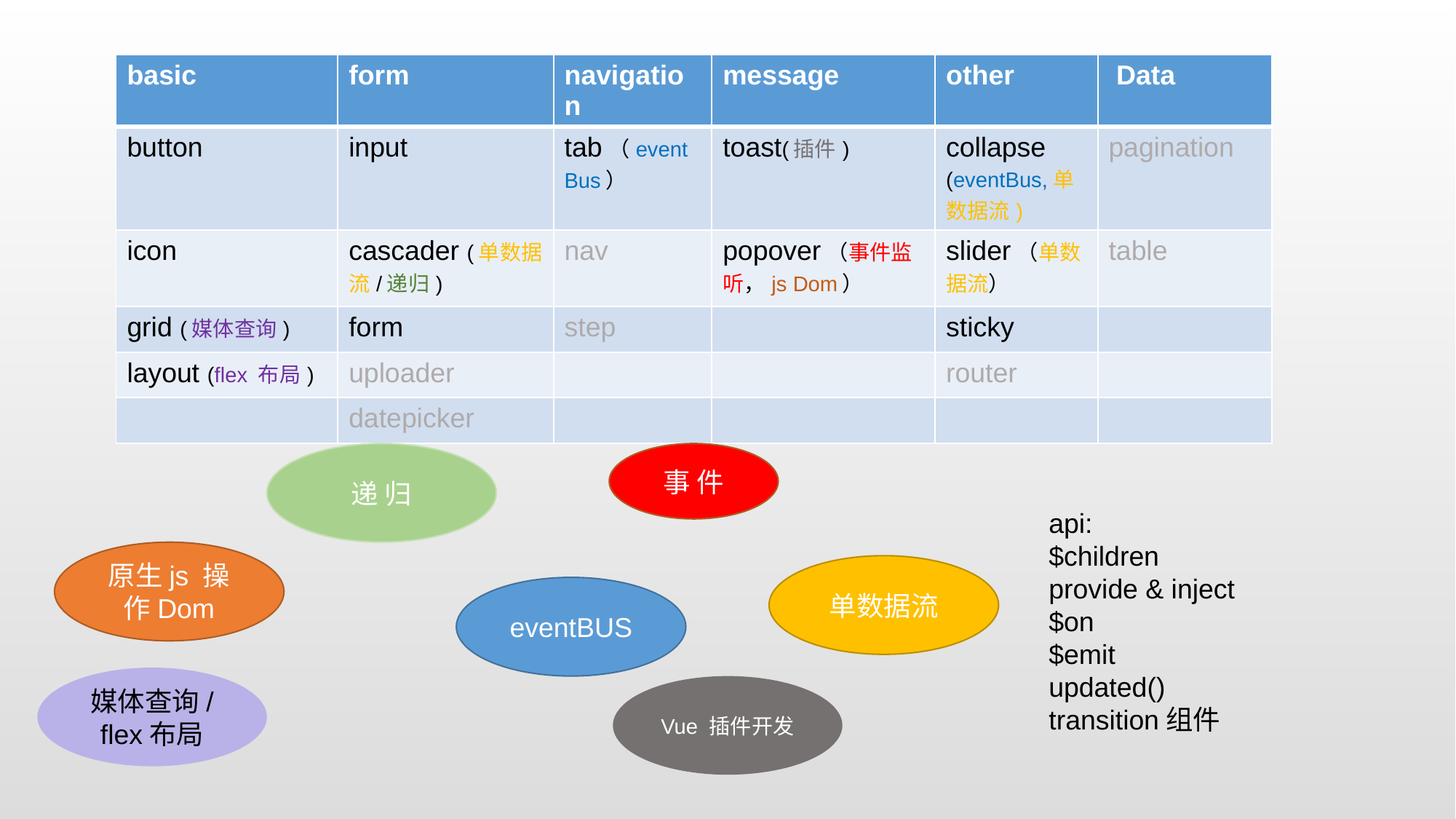

| basic | form | navigation | message | other | Data |
| --- | --- | --- | --- | --- | --- |
| button | input | tab（eventBus） | toast(插件) | collapse (eventBus,单数据流) | pagination |
| icon | cascader (单数据流/递归) | nav | popover（事件监听，js Dom） | slider（单数据流） | table |
| grid (媒体查询) | form | step |  | sticky |  |
| layout (flex 布局) | uploader |  |  | router |  |
|  | datepicker |  |  |  |  |
递 归
事 件
api:
$children
provide & inject
$on
$emit
updated()
transition组件
原生js 操作Dom
单数据流
eventBUS
媒体查询/flex布局
Vue 插件开发